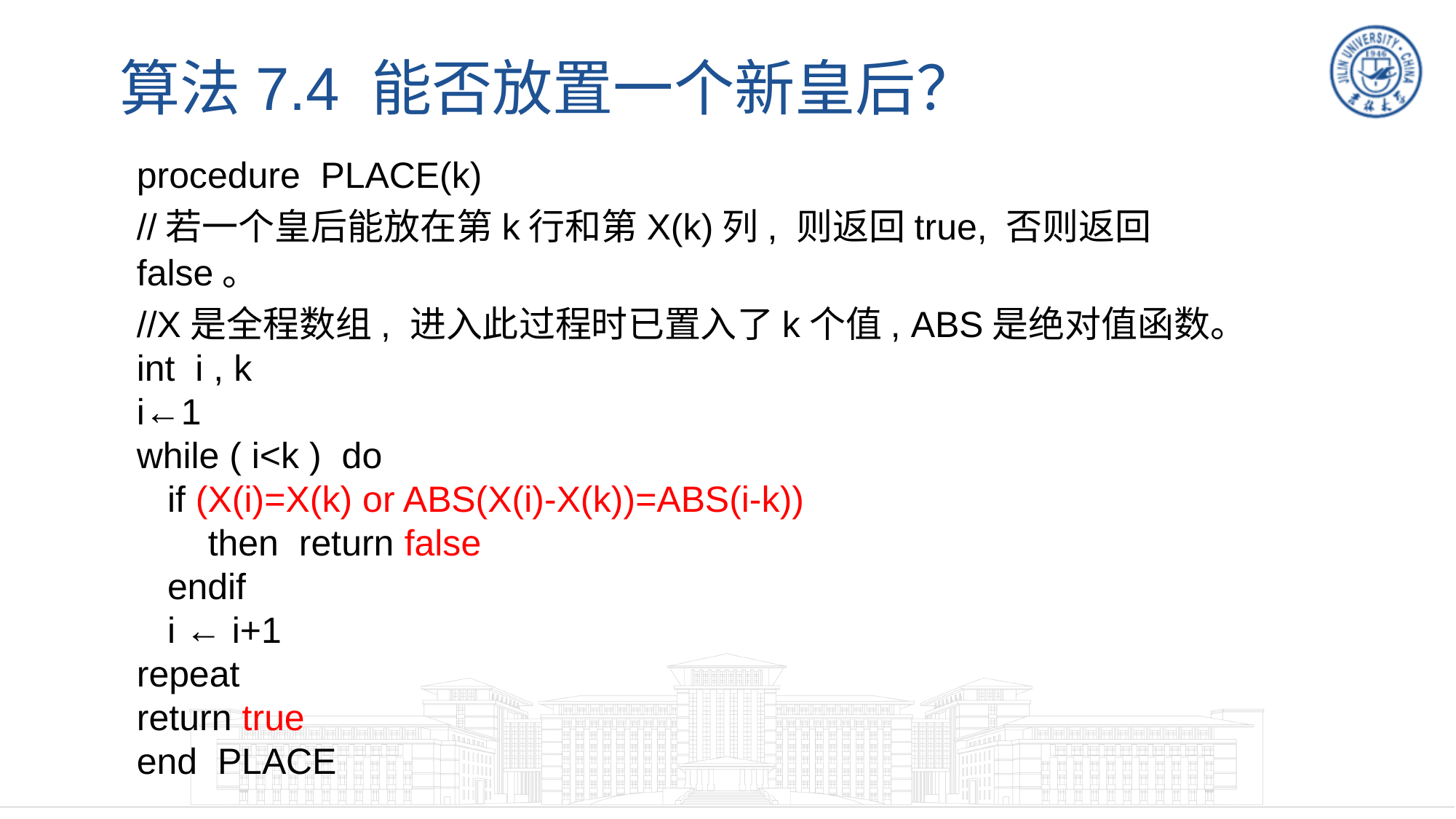

# 算法7.4 能否放置一个新皇后？
procedure  PLACE(k)
//若一个皇后能放在第k行和第X(k)列, 则返回true, 否则返回false。
//X是全程数组, 进入此过程时已置入了k个值, ABS是绝对值函数。
int  i , k
i←1
while ( i<k )  do
   if (X(i)=X(k) or ABS(X(i)-X(k))=ABS(i-k))
       then  return false
   endif
   i ← i+1
repeat
return true
end  PLACE
36